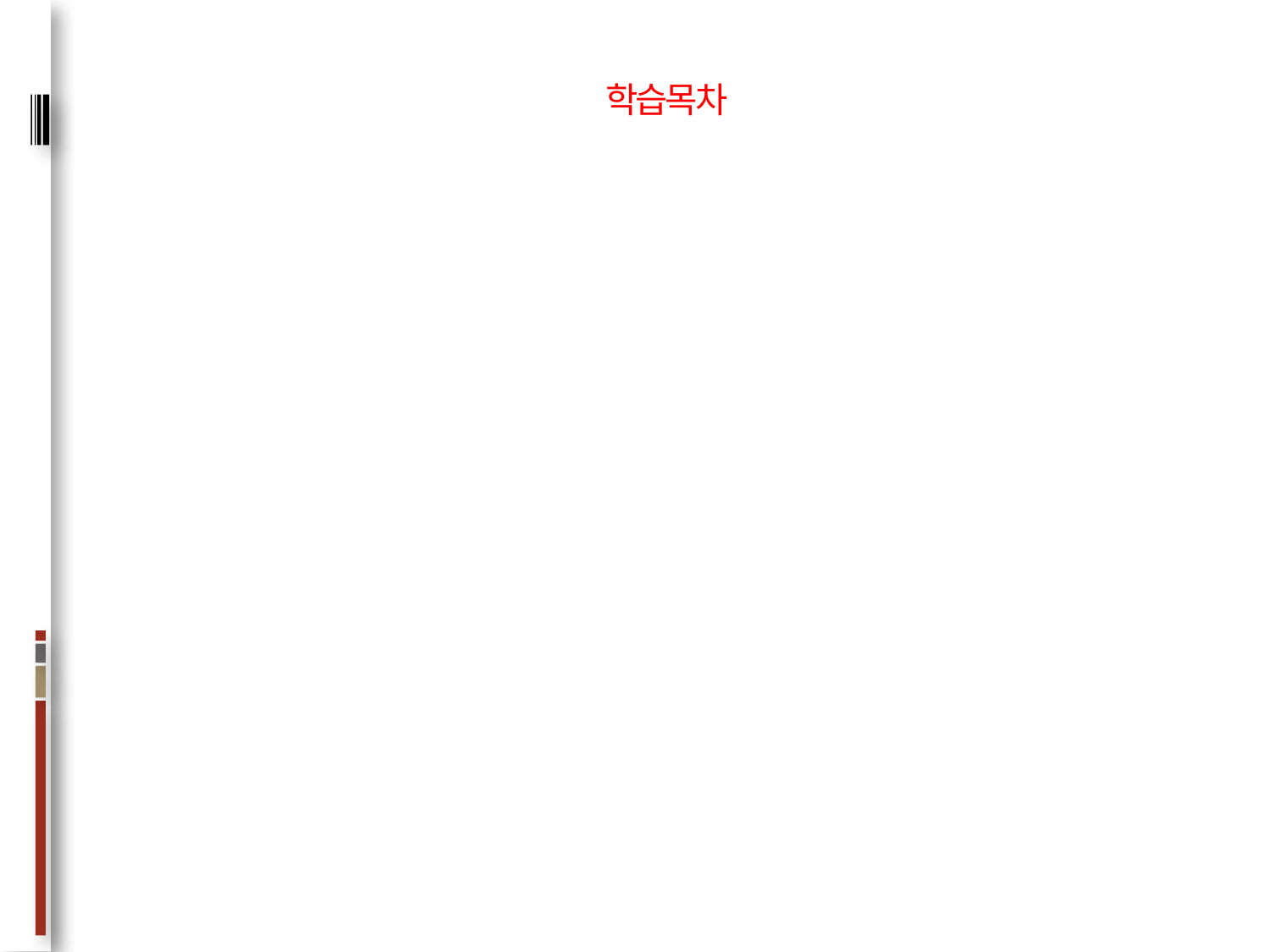

# 학습목차

학습목차:
Python 실습 환경 소개
Tello 드론 소개
Tello Edu App 기능 소개
프로그램으로 드론 조종해보기 실습